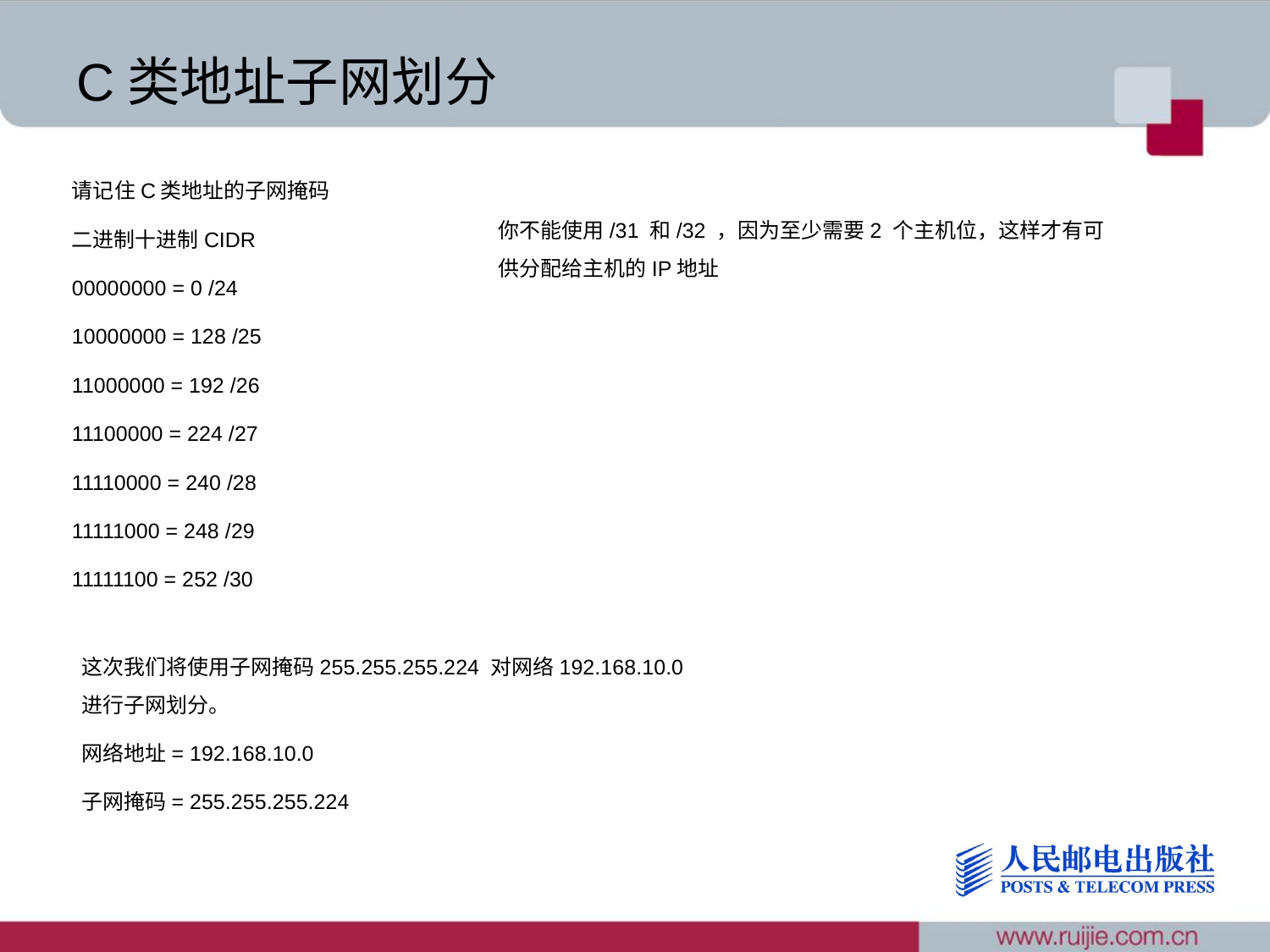

# C类地址子网划分
请记住C类地址的子网掩码
二进制十进制CIDR
00000000 = 0 /24
10000000 = 128 /25
11000000 = 192 /26
11100000 = 224 /27
11110000 = 240 /28
11111000 = 248 /29
11111100 = 252 /30
你不能使用/31 和/32 ，因为至少需要2 个主机位，这样才有可供分配给主机的IP地址
这次我们将使用子网掩码255.255.255.224 对网络192.168.10.0进行子网划分。
网络地址= 192.168.10.0
子网掩码= 255.255.255.224